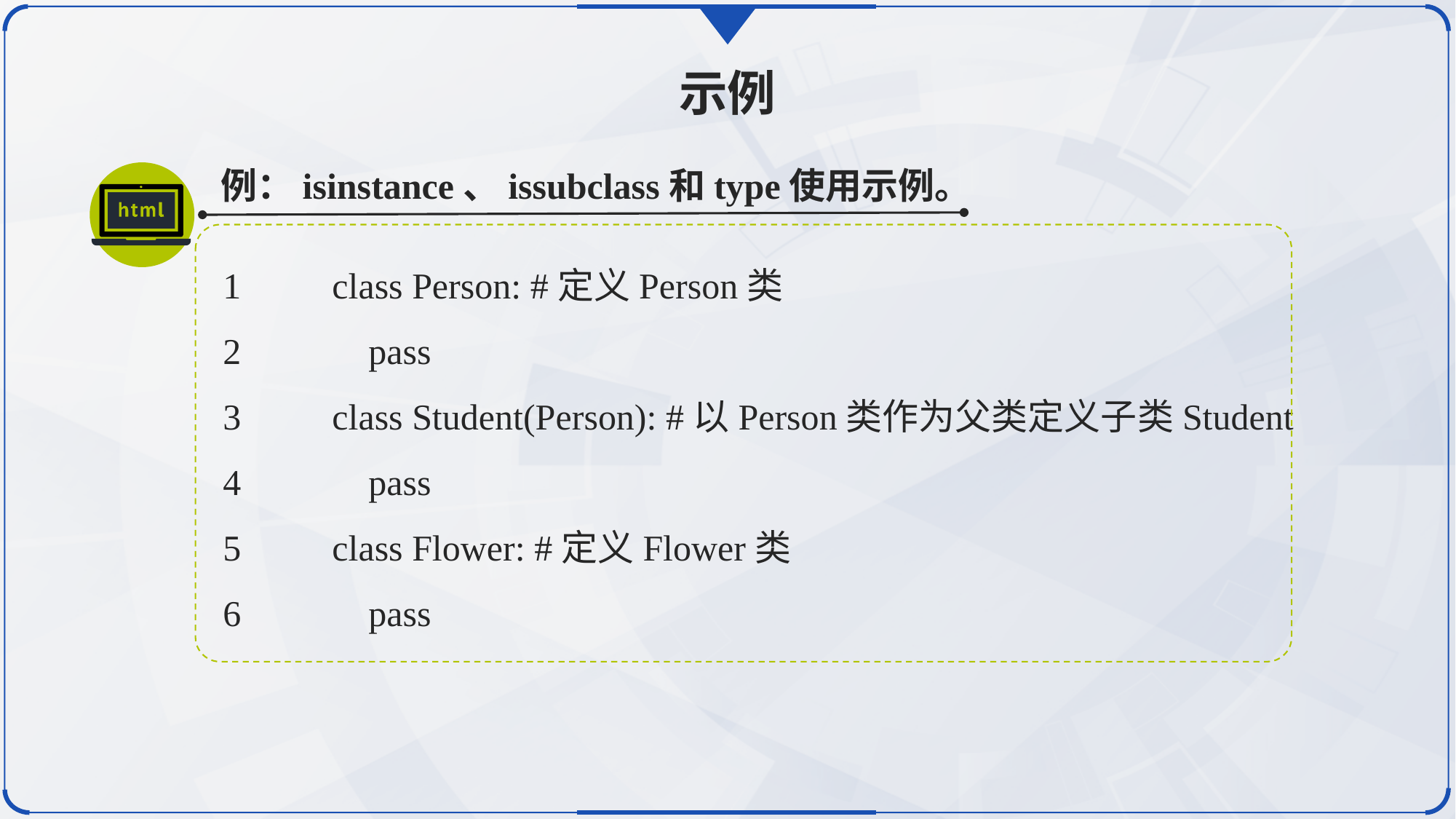

示例
例：isinstance、issubclass和type使用示例。

1	class Person: #定义Person类
2	    pass
3	class Student(Person): #以Person类作为父类定义子类Student
4	    pass
5	class Flower: #定义Flower类
6	    pass